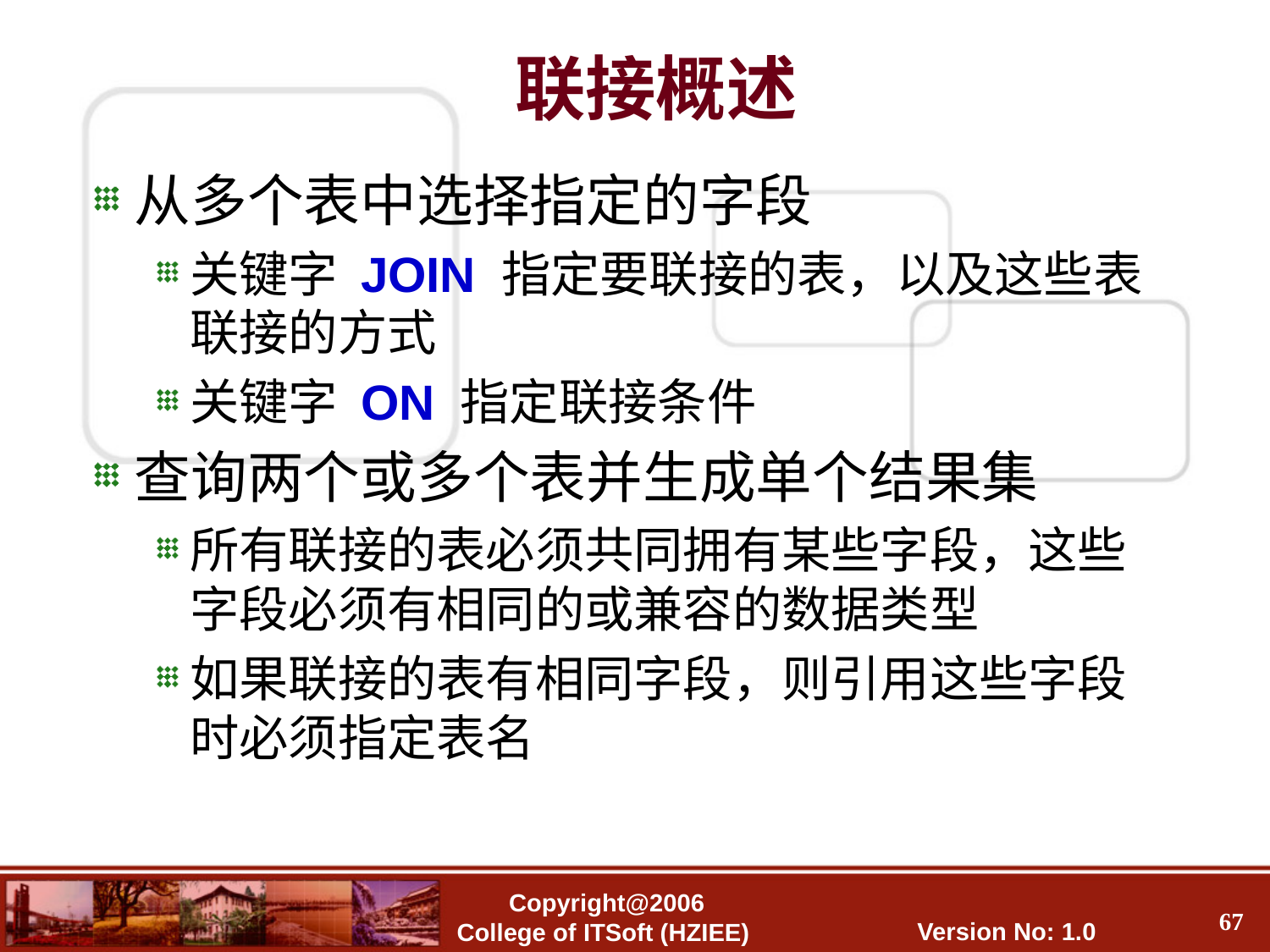

联接概述
从多个表中选择指定的字段
关键字 JOIN 指定要联接的表，以及这些表联接的方式
关键字 ON 指定联接条件
查询两个或多个表并生成单个结果集
所有联接的表必须共同拥有某些字段，这些字段必须有相同的或兼容的数据类型
如果联接的表有相同字段，则引用这些字段时必须指定表名